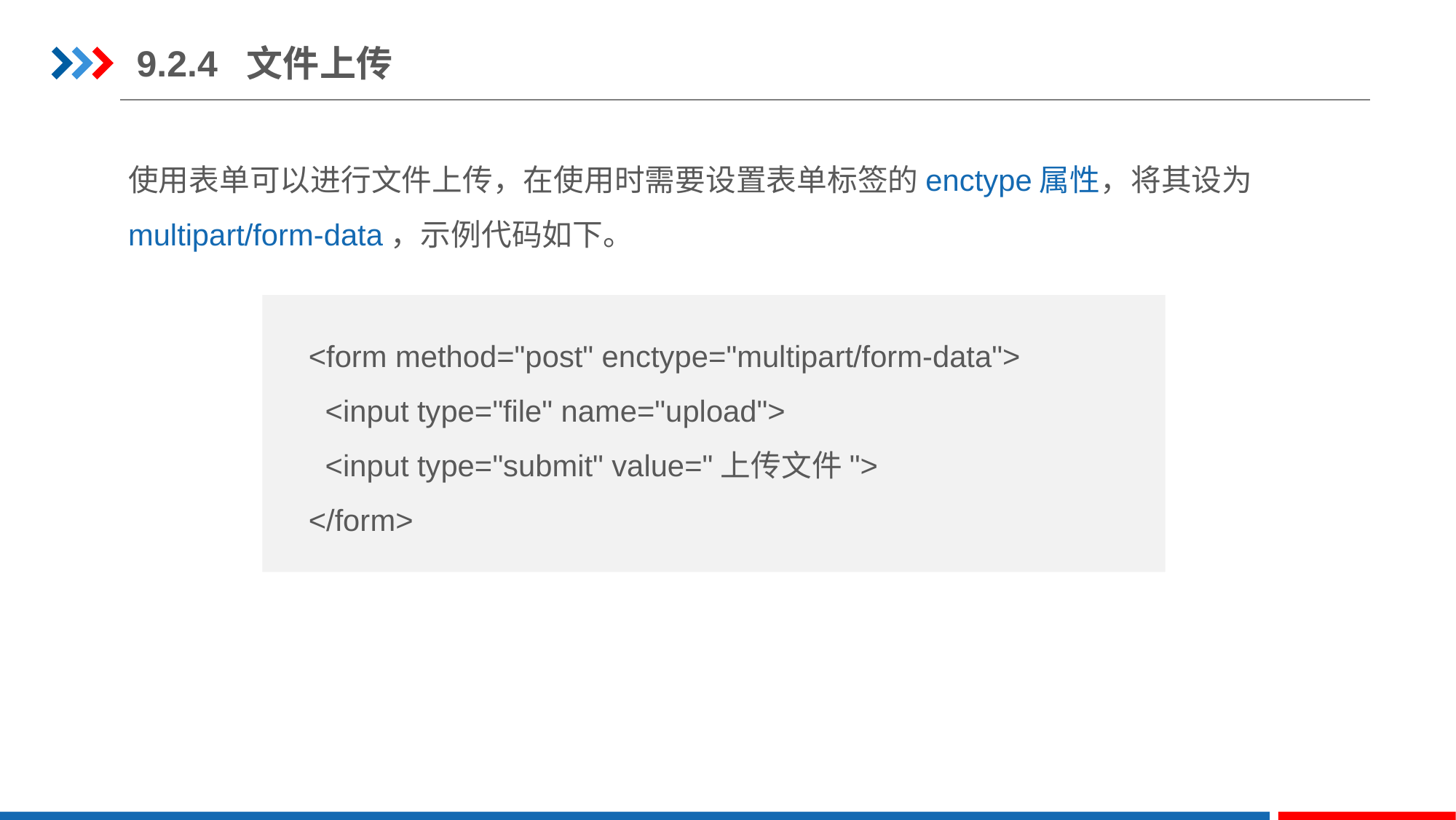

9.2.4  文件上传
使用表单可以进行文件上传，在使用时需要设置表单标签的enctype属性，将其设为multipart/form-data，示例代码如下。

 <form method="post" enctype="multipart/form-data">
   <input type="file" name="upload">
   <input type="submit" value="上传文件">
 </form>